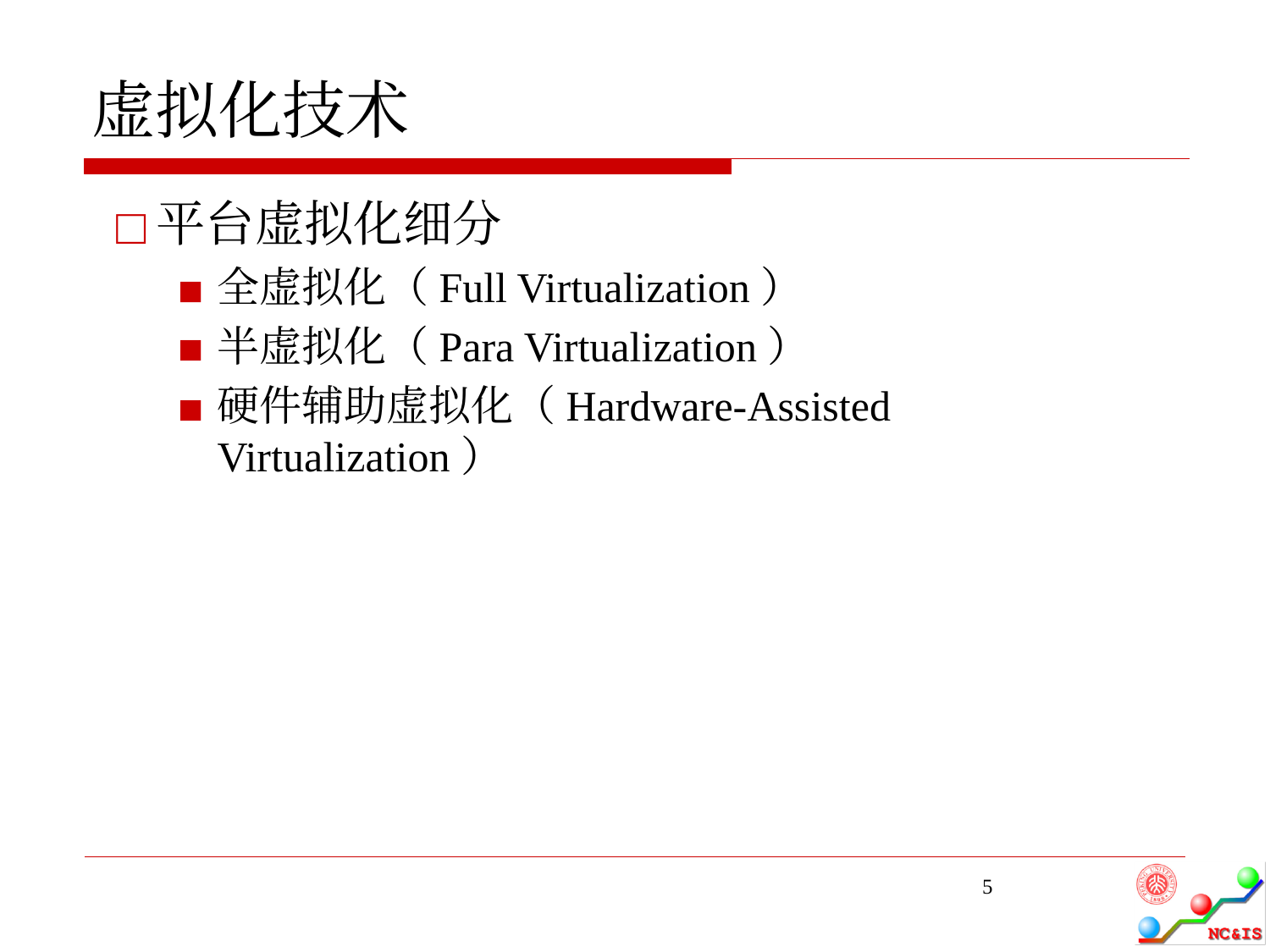

# 虚拟化技术
平台虚拟化细分
全虚拟化（Full Virtualization）
半虚拟化（Para Virtualization）
硬件辅助虚拟化（Hardware-Assisted Virtualization）

5